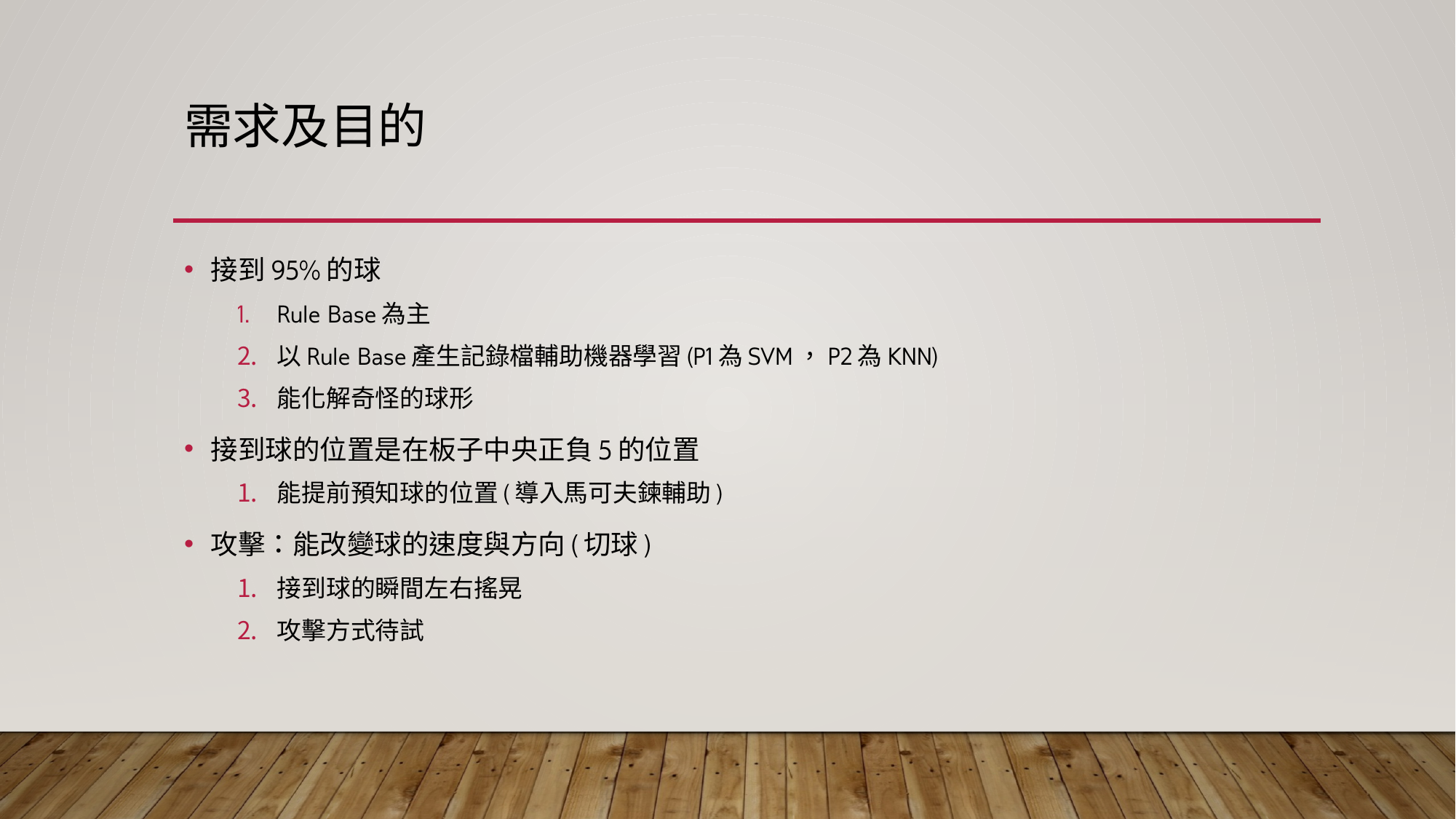

# 需求及目的
接到95%的球
Rule Base為主
以Rule Base產生記錄檔輔助機器學習(P1為SVM，P2為KNN)
能化解奇怪的球形
接到球的位置是在板子中央正負5的位置
能提前預知球的位置(導入馬可夫鍊輔助)
攻擊：能改變球的速度與方向(切球)
接到球的瞬間左右搖晃
攻擊方式待試